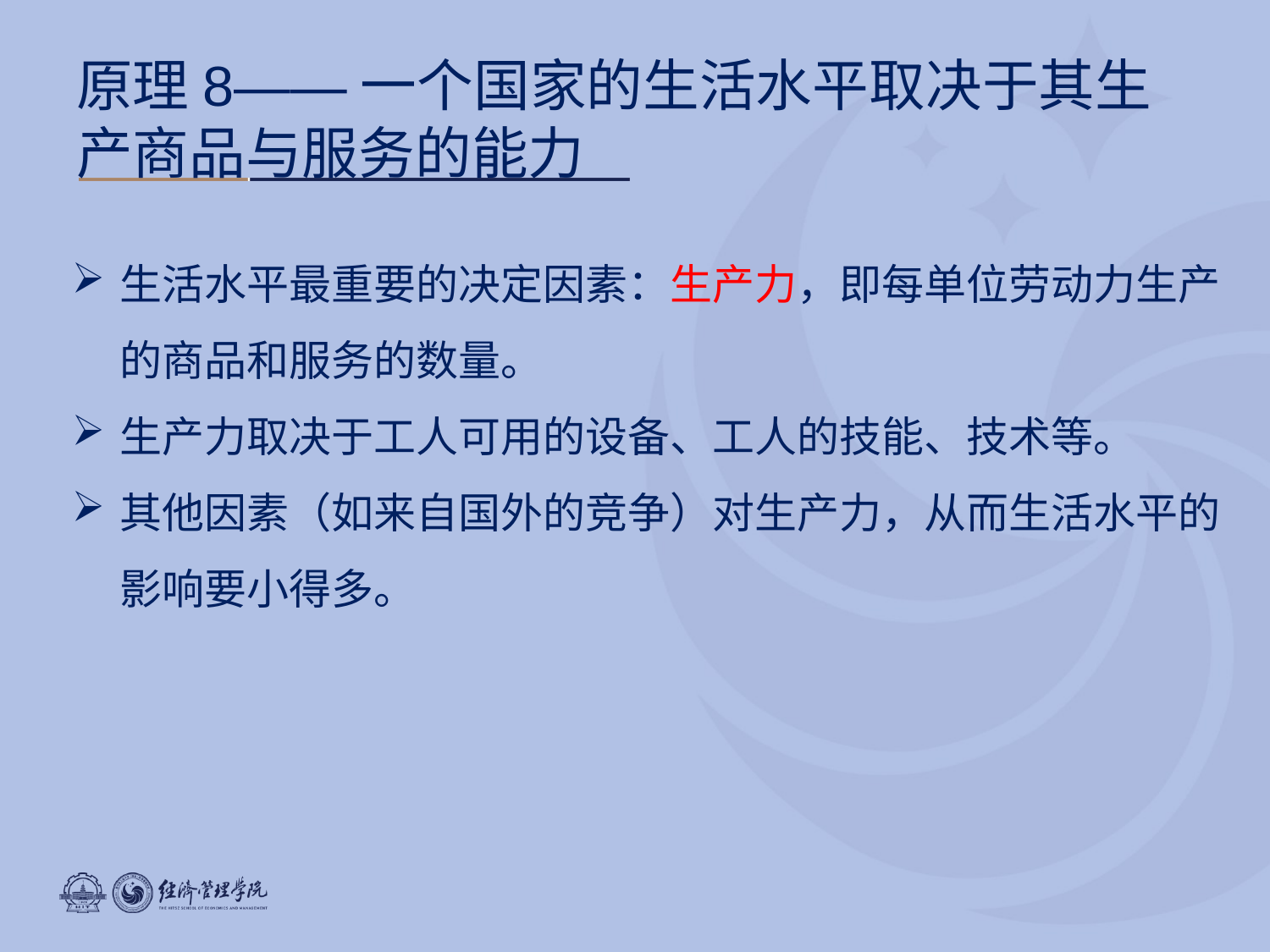

# 原理8——一个国家的生活水平取决于其生产商品与服务的能力
生活水平最重要的决定因素：生产力，即每单位劳动力生产的商品和服务的数量。
生产力取决于工人可用的设备、工人的技能、技术等。
其他因素（如来自国外的竞争）对生产力，从而生活水平的影响要小得多。